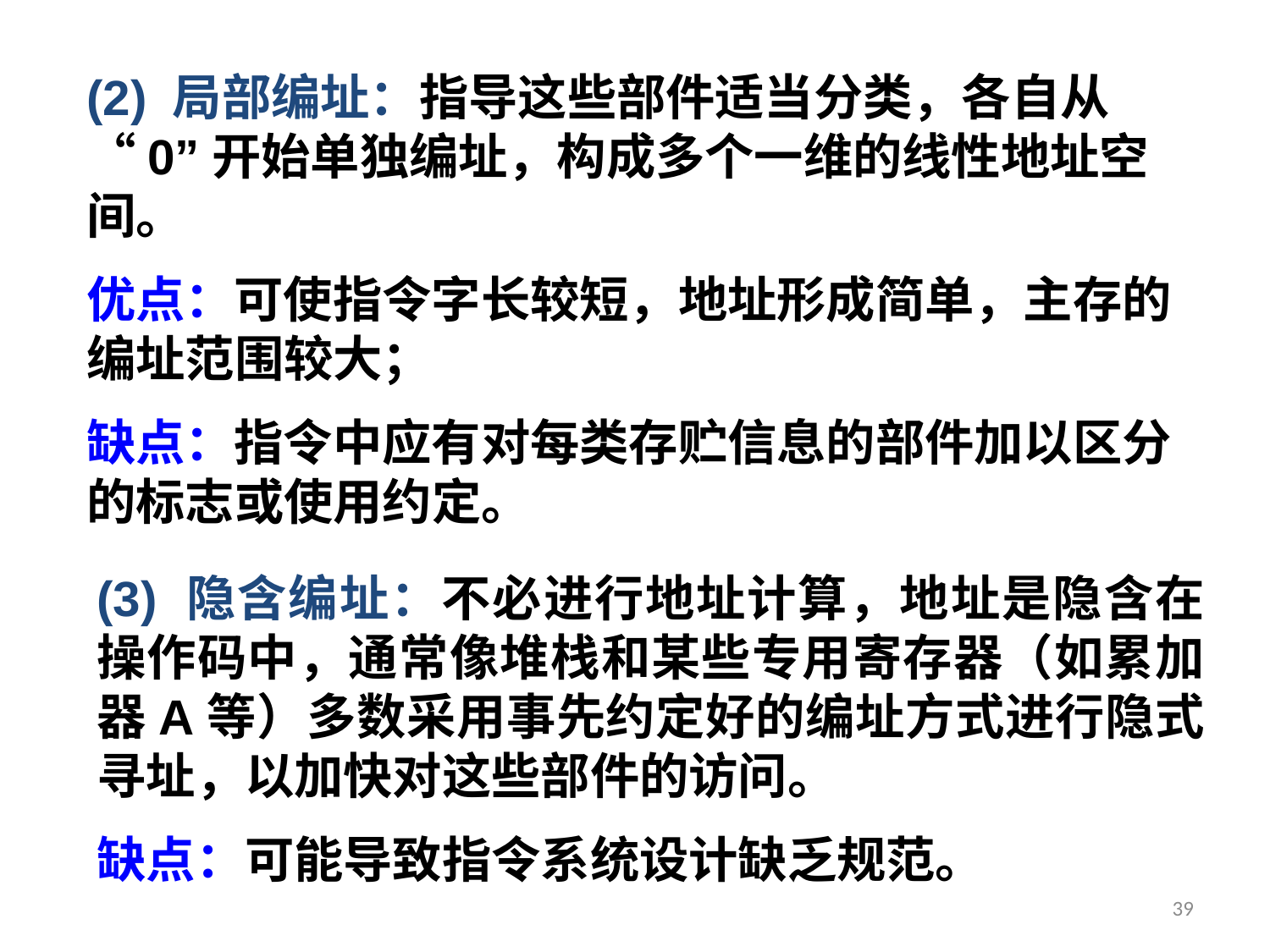

(2) 局部编址：指导这些部件适当分类，各自从“0”开始单独编址，构成多个一维的线性地址空间。
优点：可使指令字长较短，地址形成简单，主存的编址范围较大；
缺点：指令中应有对每类存贮信息的部件加以区分的标志或使用约定。
(3) 隐含编址：不必进行地址计算，地址是隐含在操作码中，通常像堆栈和某些专用寄存器（如累加器A等）多数采用事先约定好的编址方式进行隐式寻址，以加快对这些部件的访问。
缺点：可能导致指令系统设计缺乏规范。
39